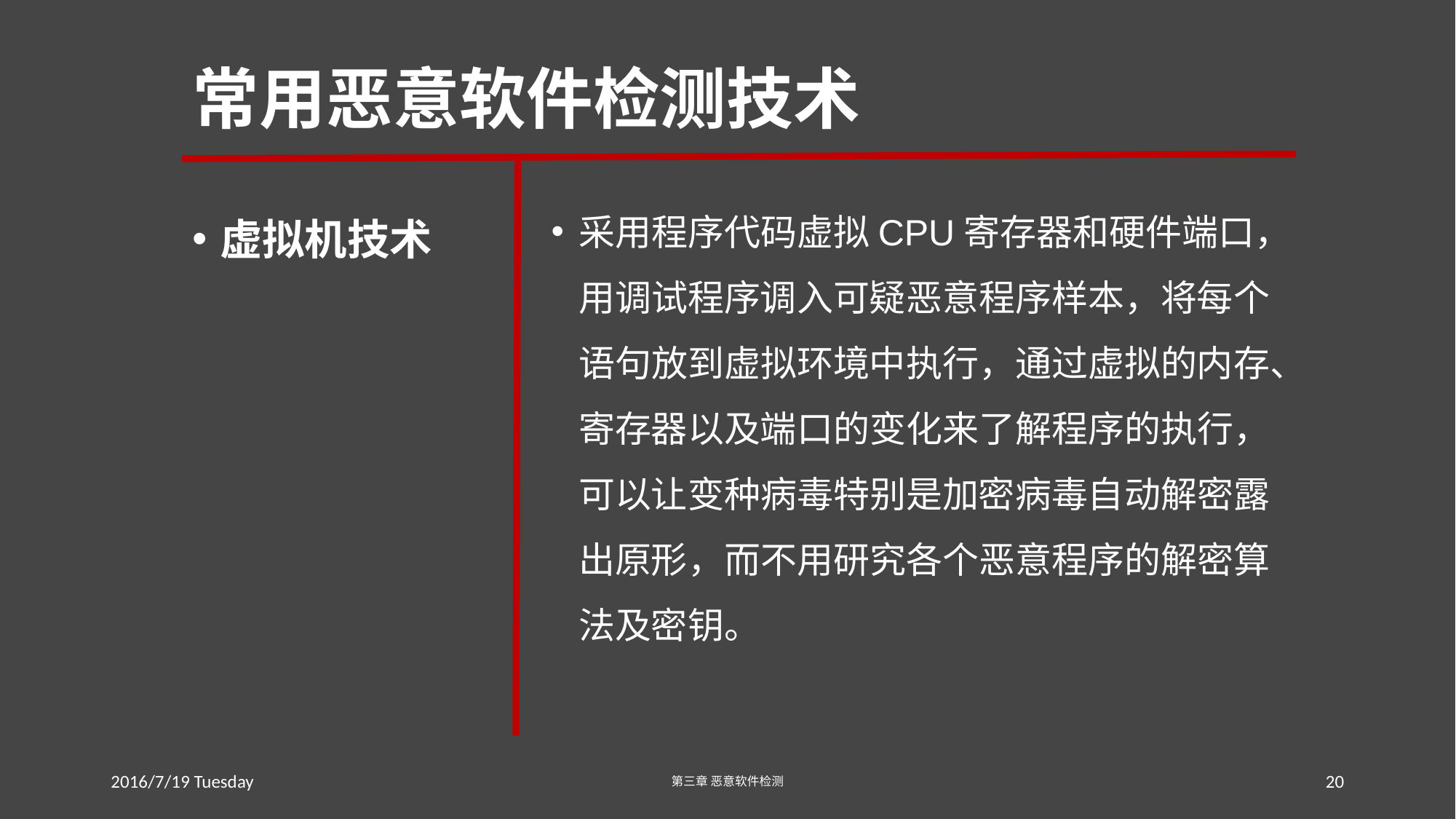

# 常用恶意软件检测技术
虚拟机技术
采用程序代码虚拟CPU寄存器和硬件端口，用调试程序调入可疑恶意程序样本，将每个语句放到虚拟环境中执行，通过虚拟的内存、寄存器以及端口的变化来了解程序的执行，可以让变种病毒特别是加密病毒自动解密露出原形，而不用研究各个恶意程序的解密算法及密钥。
2016/7/19 Tuesday
第三章 恶意软件检测
20